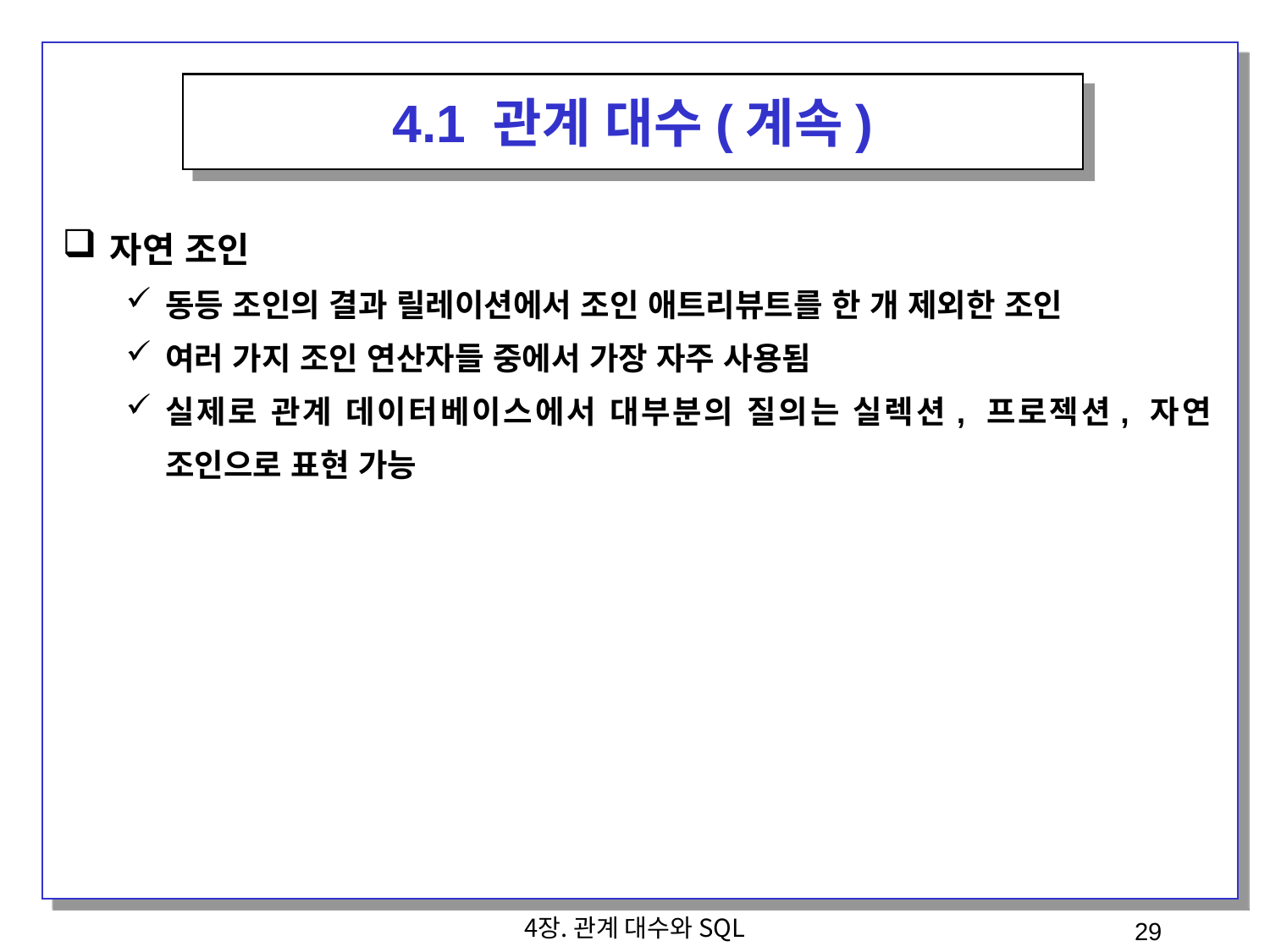

4.1 관계 대수(계속)
자연 조인
동등 조인의 결과 릴레이션에서 조인 애트리뷰트를 한 개 제외한 조인
여러 가지 조인 연산자들 중에서 가장 자주 사용됨
실제로 관계 데이터베이스에서 대부분의 질의는 실렉션, 프로젝션, 자연 조인으로 표현 가능

4장. 관계 대수와 SQL
29